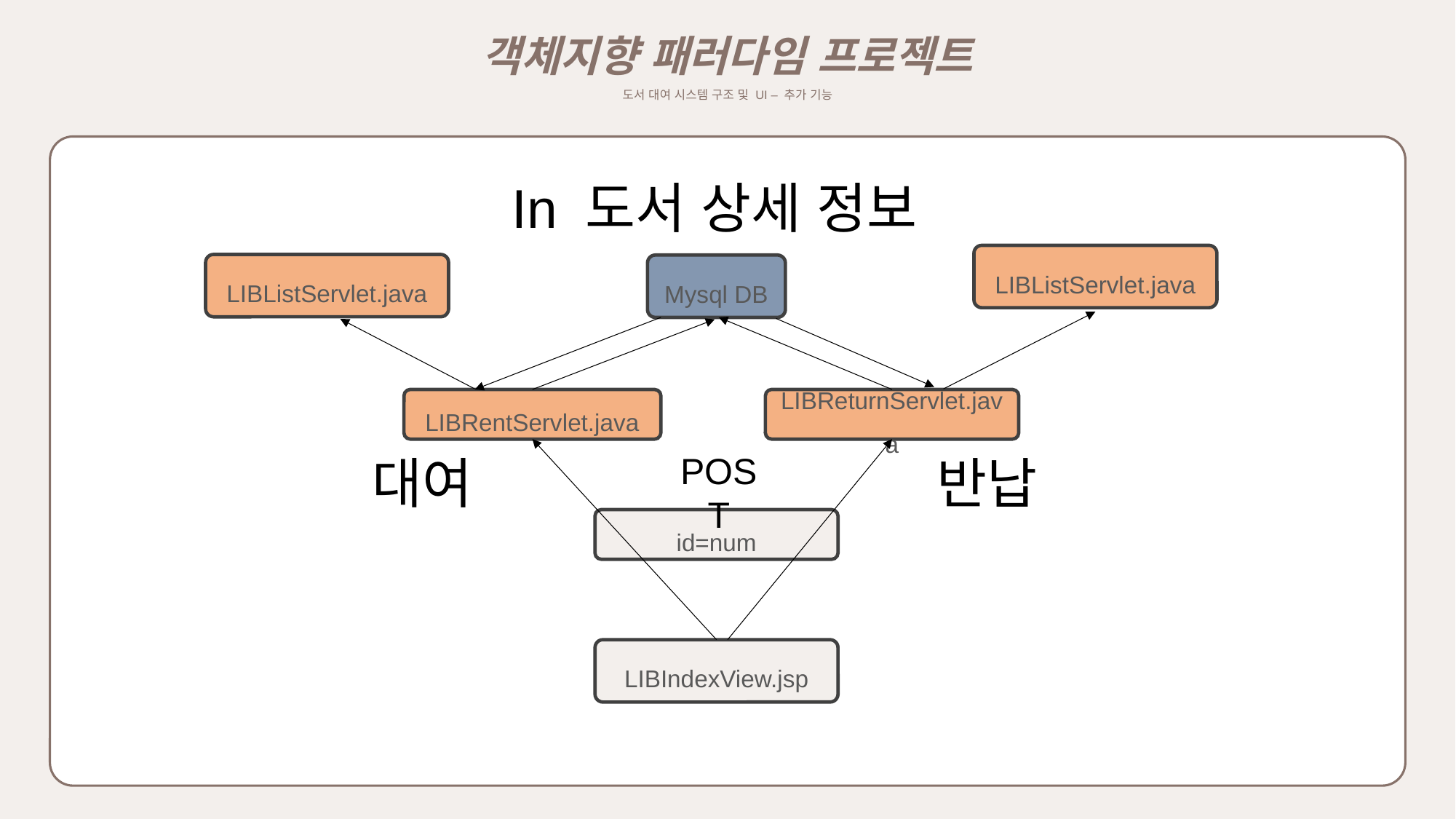

객체지향 패러다임 프로젝트
도서 대여 시스템 구조 및 UI – 추가 기능

In 도서 상세 정보
LIBListServlet.java
LIBListServlet.java
Mysql DB
LIBRentServlet.java
LIBReturnServlet.java
POST
대여
반납
id=num
LIBIndexView.jsp